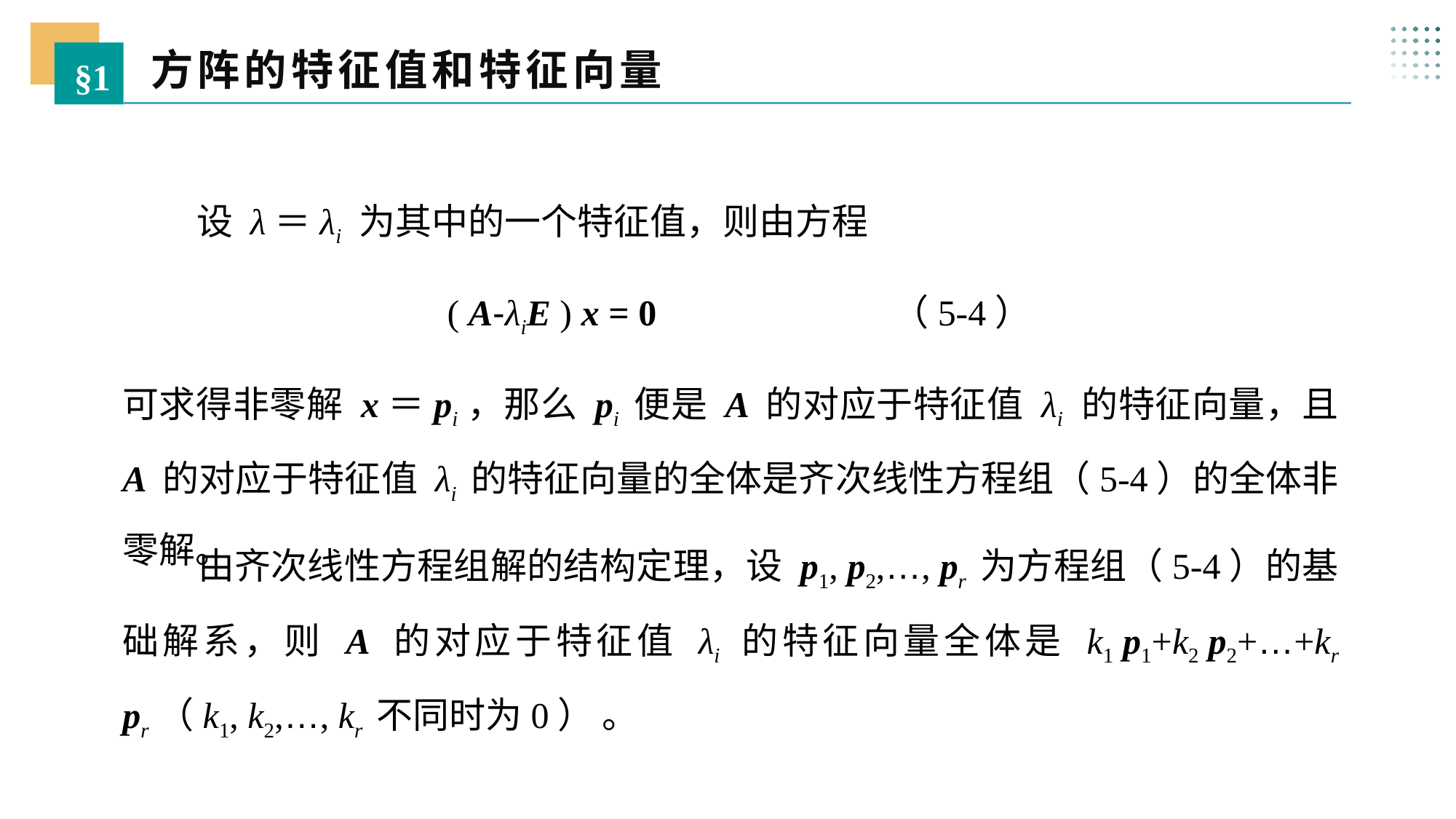

方阵的特征值和特征向量
§1
        设 λ＝λi 为其中的一个特征值，则由方程
( A-λiE ) x = 0                         （5-4）
可求得非零解 x＝pi，那么 pi 便是 A 的对应于特征值 λi 的特征向量，且 A 的对应于特征值 λi 的特征向量的全体是齐次线性方程组（5-4）的全体非零解。
        由齐次线性方程组解的结构定理，设 p1, p2,…, pr 为方程组（5-4）的基础解系，则 A 的对应于特征值 λi 的特征向量全体是 k1 p1+k2 p2+…+kr pr（k1, k2,…, kr 不同时为0） 。